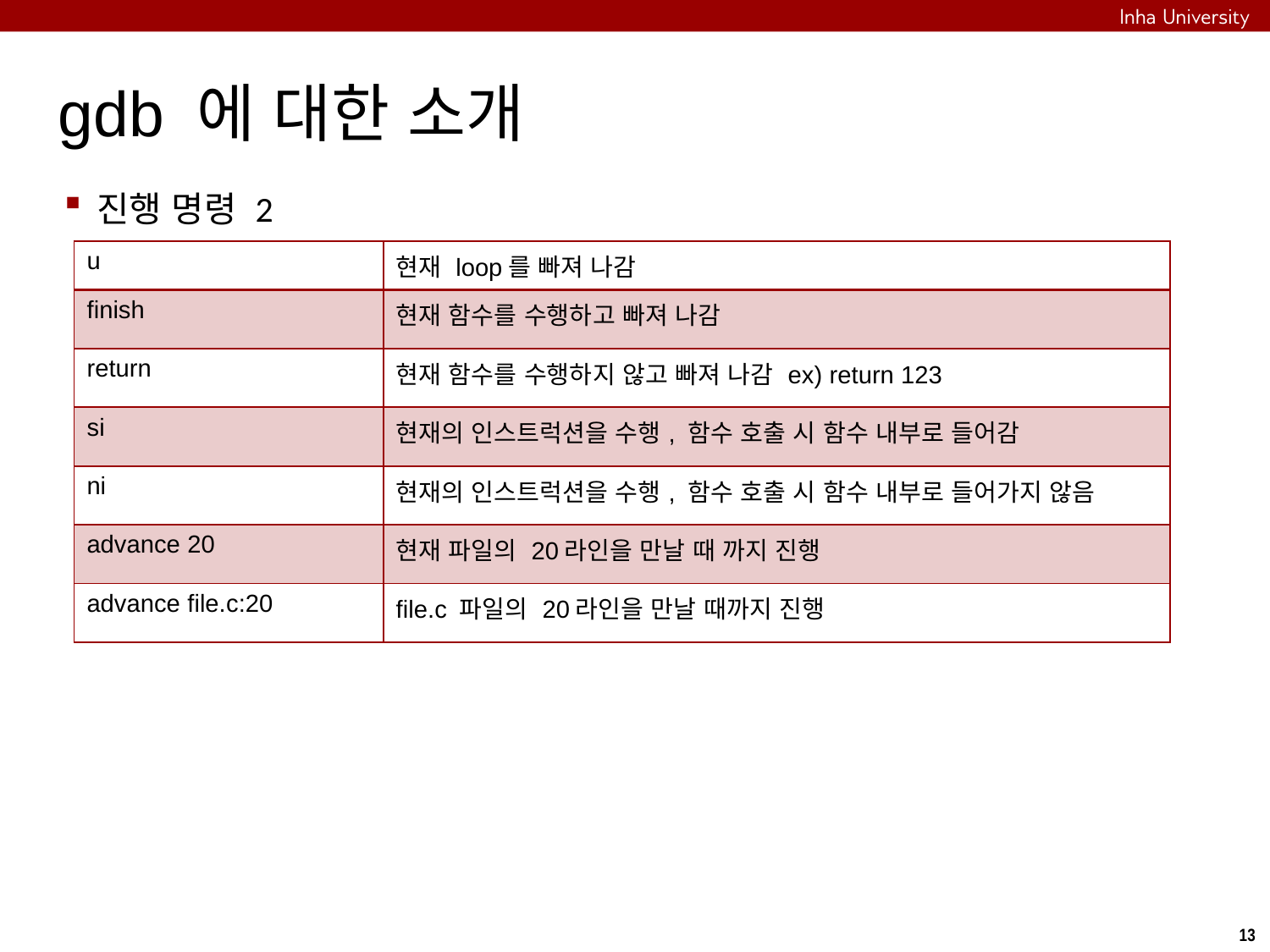

Inha University
# gdb 에 대한 소개
진행 명령 2
| u | 현재 loop를 빠져 나감 |
| --- | --- |
| finish | 현재 함수를 수행하고 빠져 나감 |
| return | 현재 함수를 수행하지 않고 빠져 나감 ex) return 123 |
| si | 현재의 인스트럭션을 수행, 함수 호출 시 함수 내부로 들어감 |
| ni | 현재의 인스트럭션을 수행, 함수 호출 시 함수 내부로 들어가지 않음 |
| advance 20 | 현재 파일의 20라인을 만날 때 까지 진행 |
| advance file.c:20 | file.c 파일의 20라인을 만날 때까지 진행 |